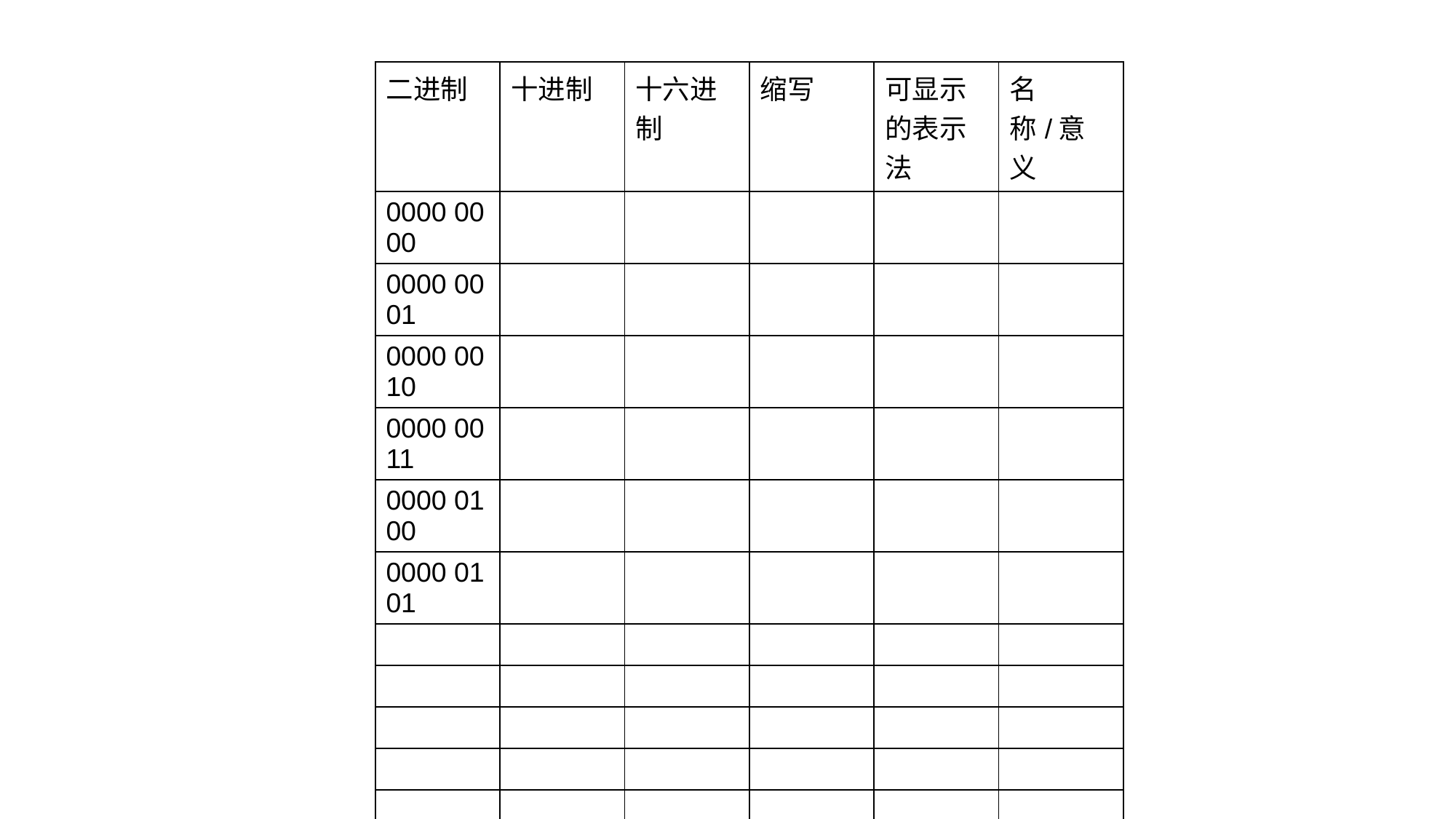

| 二进制 | 十进制 | 十六进制 | 缩写 | 可显示的表示法 | 名称/意义 |
| --- | --- | --- | --- | --- | --- |
| 0000 0000 |  |  |  |  |  |
| 0000 0001 |  |  |  |  |  |
| 0000 0010 |  |  |  |  |  |
| 0000 0011 |  |  |  |  |  |
| 0000 0100 |  |  |  |  |  |
| 0000 0101 |  |  |  |  |  |
|  |  |  |  |  |  |
|  |  |  |  |  |  |
|  |  |  |  |  |  |
|  |  |  |  |  |  |
|  |  |  |  |  |  |
|  |  |  |  |  |  |
|  |  |  |  |  |  |
|  |  |  |  |  |  |
|  |  |  |  |  |  |
|  |  |  |  |  |  |
|  |  |  |  |  |  |
|  |  |  |  |  |  |
|  |  |  |  |  |  |
|  |  |  |  |  |  |
|  |  |  |  |  |  |
|  |  |  |  |  |  |
|  |  |  |  |  |  |
|  |  |  |  |  |  |
|  |  |  |  |  |  |
|  |  |  |  |  |  |
|  |  |  |  |  |  |
|  |  |  |  |  |  |
|  |  |  |  |  |  |
|  |  |  |  |  |  |
|  |  |  |  |  |  |